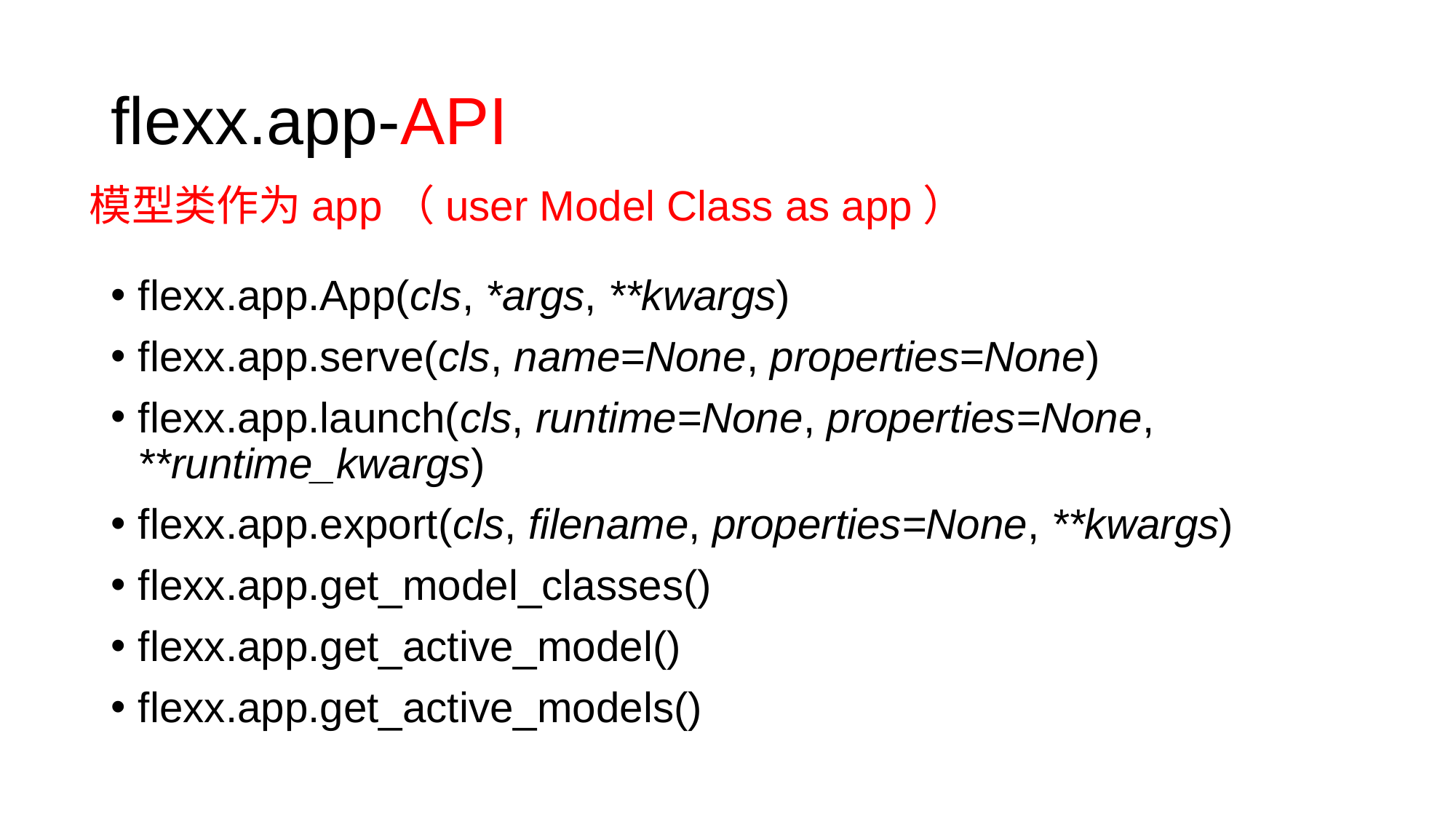

# flexx.app-API
模型类作为app（user Model Class as app）

flexx.app.App(cls, *args, **kwargs)
flexx.app.serve(cls, name=None, properties=None)
flexx.app.launch(cls, runtime=None, properties=None, **runtime_kwargs)
flexx.app.export(cls, filename, properties=None, **kwargs)
flexx.app.get_model_classes()
flexx.app.get_active_model()
flexx.app.get_active_models()